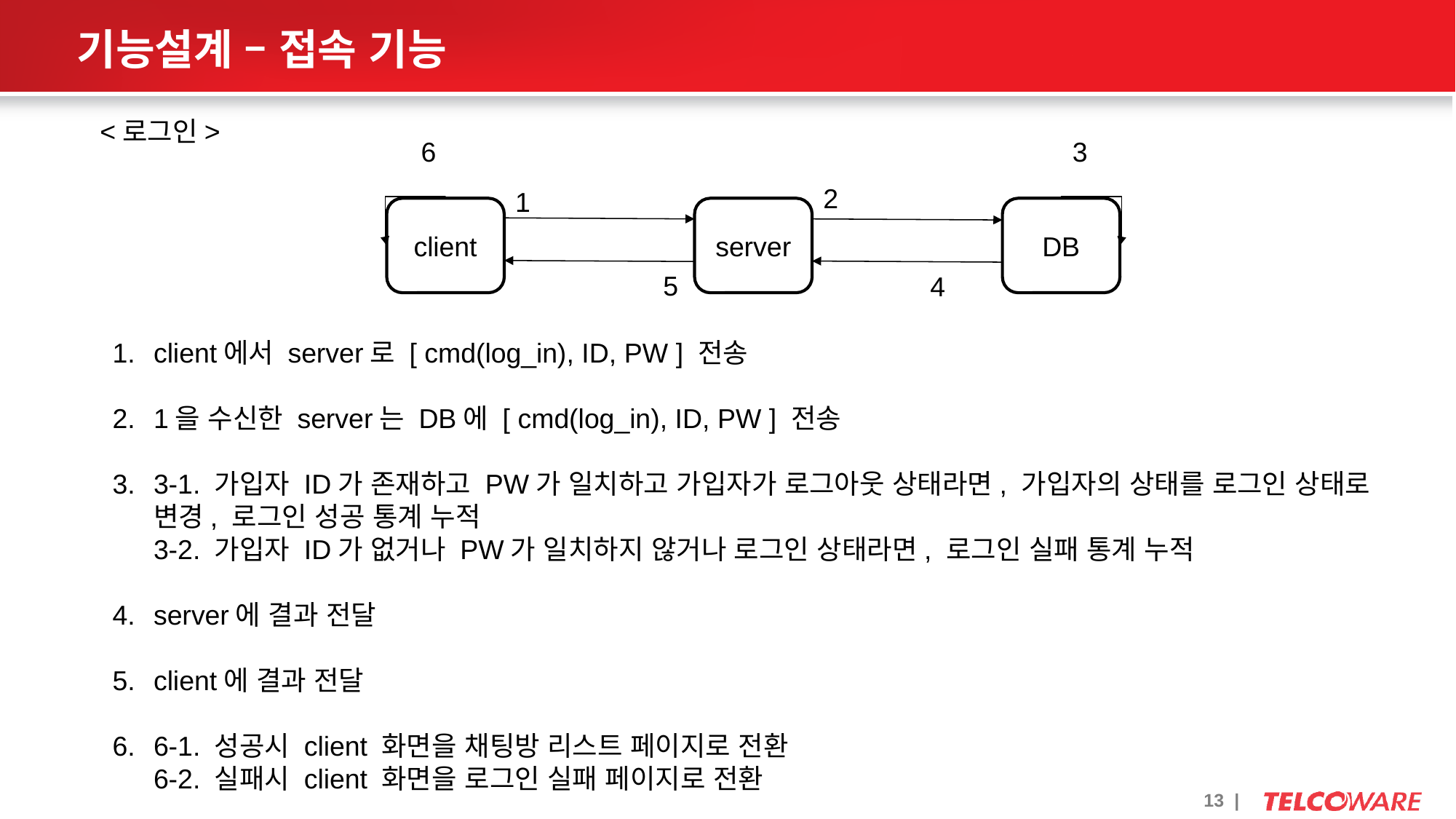

기능설계 – 접속 기능
<로그인>
3
2
1
client
server
DB
5
4
6
client에서 server로 [ cmd(log_in), ID, PW ] 전송
1을 수신한 server는 DB에 [ cmd(log_in), ID, PW ] 전송
3-1. 가입자 ID가 존재하고 PW가 일치하고 가입자가 로그아웃 상태라면, 가입자의 상태를 로그인 상태로 변경, 로그인 성공 통계 누적
3-2. 가입자 ID가 없거나 PW가 일치하지 않거나 로그인 상태라면, 로그인 실패 통계 누적
server에 결과 전달
client에 결과 전달
6-1. 성공시 client 화면을 채팅방 리스트 페이지로 전환
6-2. 실패시 client 화면을 로그인 실패 페이지로 전환